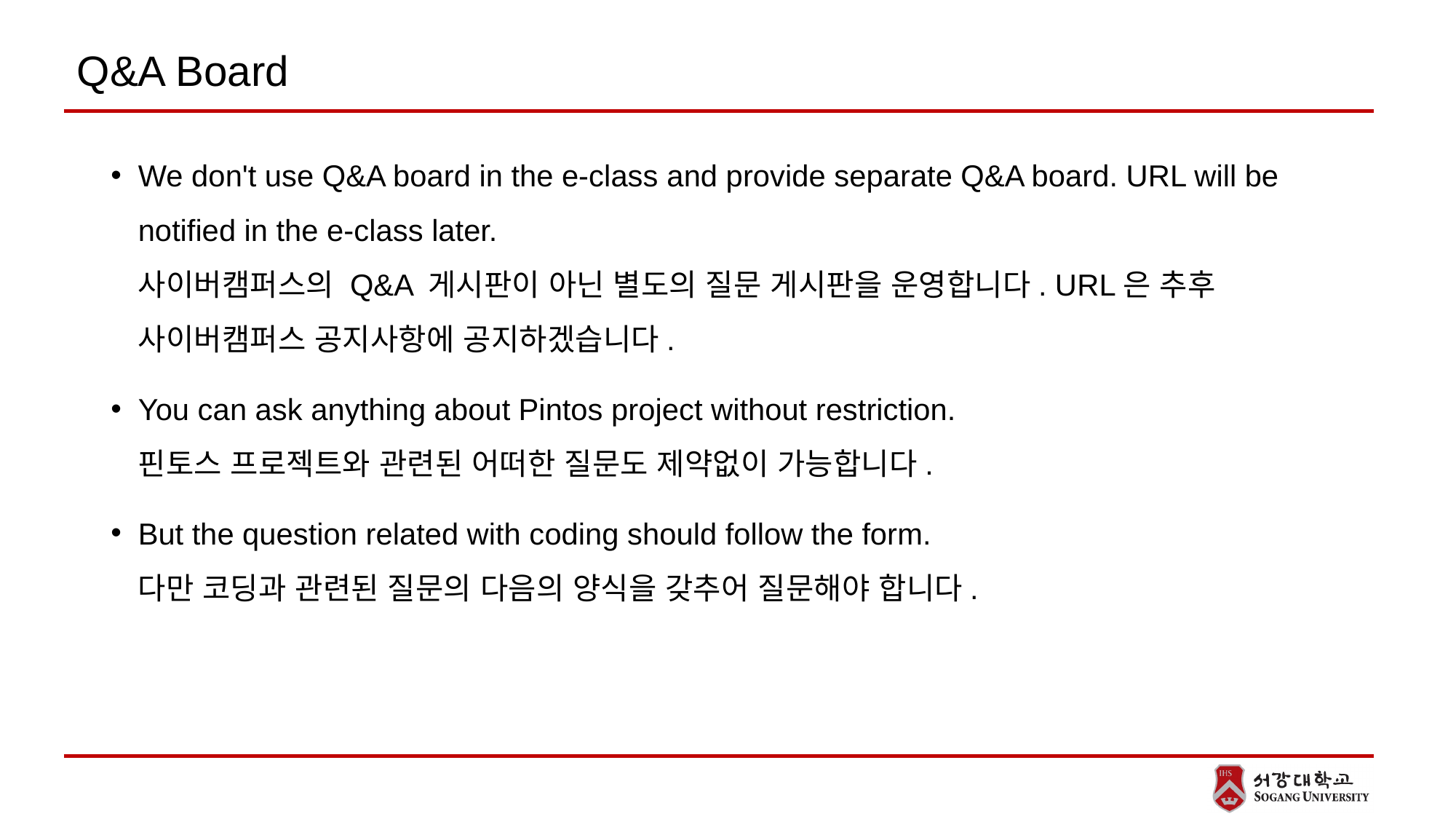

# Q&A Board
We don't use Q&A board in the e-class and provide separate Q&A board. URL will be notified in the e-class later.
사이버캠퍼스의 Q&A 게시판이 아닌 별도의 질문 게시판을 운영합니다. URL은 추후 사이버캠퍼스 공지사항에 공지하겠습니다.
You can ask anything about Pintos project without restriction.
핀토스 프로젝트와 관련된 어떠한 질문도 제약없이 가능합니다.
But the question related with coding should follow the form.
다만 코딩과 관련된 질문의 다음의 양식을 갖추어 질문해야 합니다.